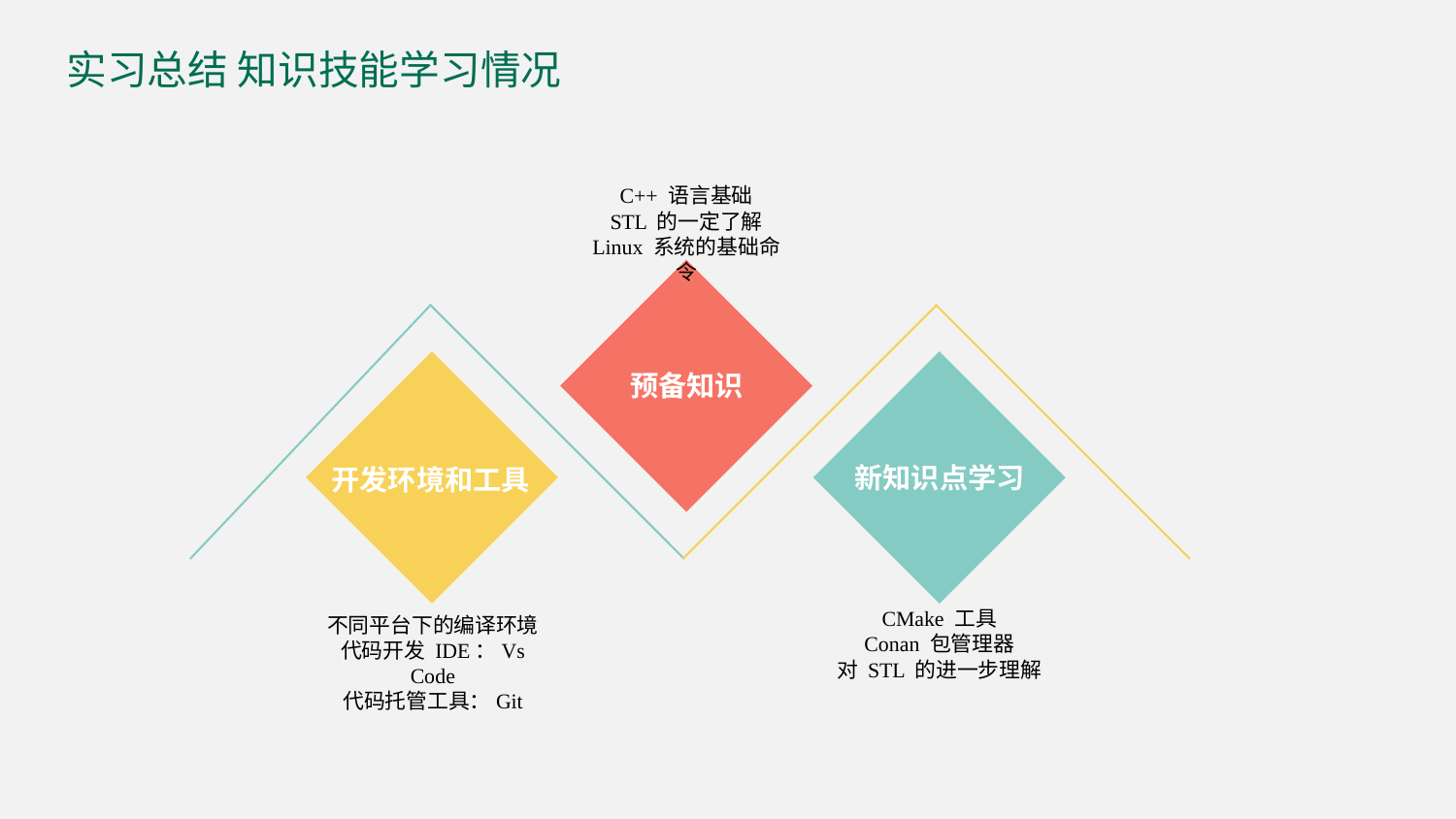

实习总结 知识技能学习情况
C++ 语言基础
STL 的一定了解
Linux 系统的基础命令

预备知识

开发环境和工具

新知识点学习
CMake 工具
Conan 包管理器
对 STL 的进一步理解
不同平台下的编译环境
代码开发 IDE：Vs Code
代码托管工具：Git